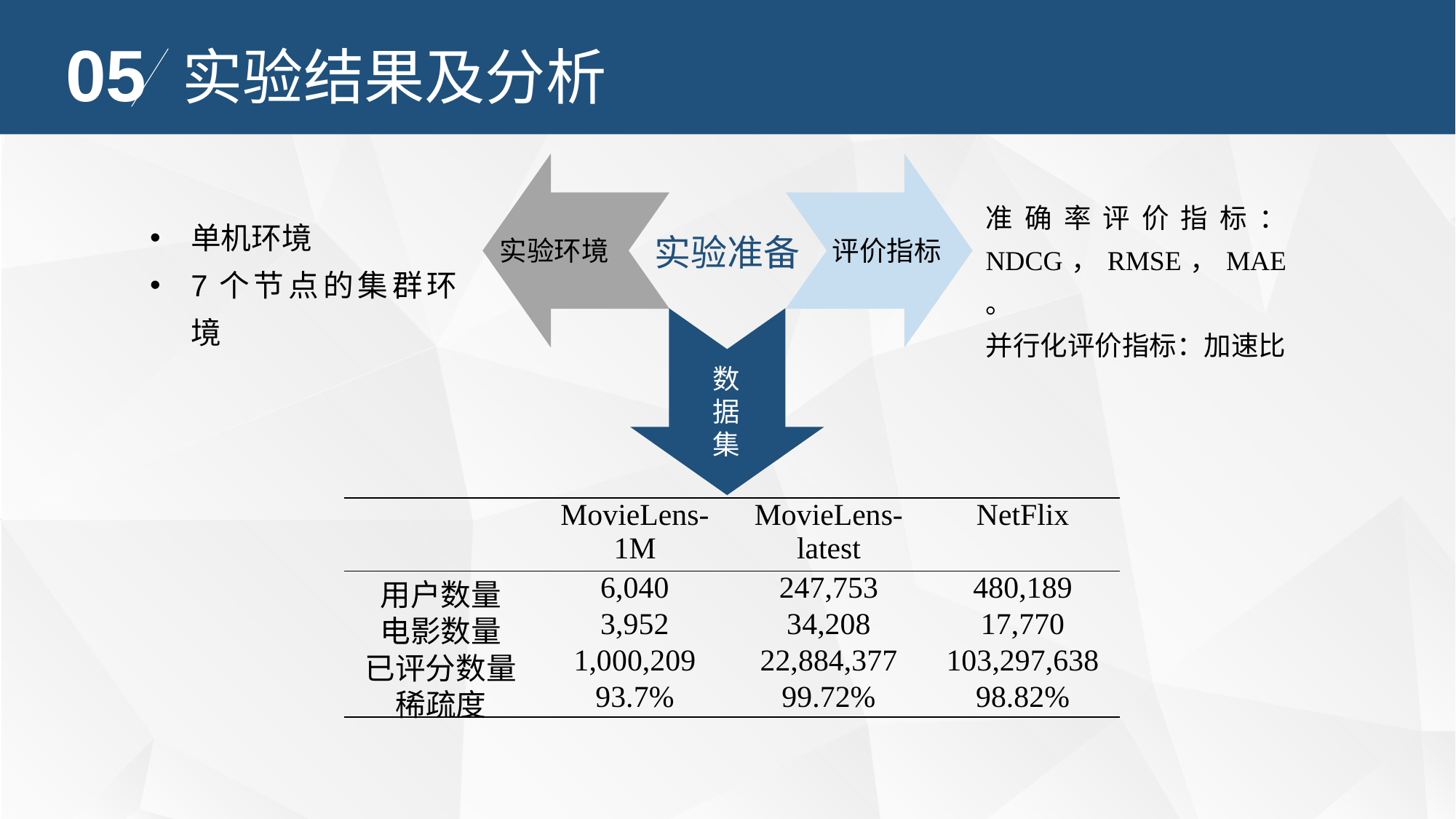

05
实验结果及分析

单机环境
7个节点的集群环境
实验环境

准确率评价指标：NDCG，RMSE，MAE。
并行化评价指标：加速比
评价指标
实验准备

数据集
|  | MovieLens-1M | MovieLens-latest | NetFlix |
| --- | --- | --- | --- |
| 用户数量 | 6,040 | 247,753 | 480,189 |
| 电影数量 | 3,952 | 34,208 | 17,770 |
| 已评分数量 | 1,000,209 | 22,884,377 | 103,297,638 |
| 稀疏度 | 93.7% | 99.72% | 98.82% |